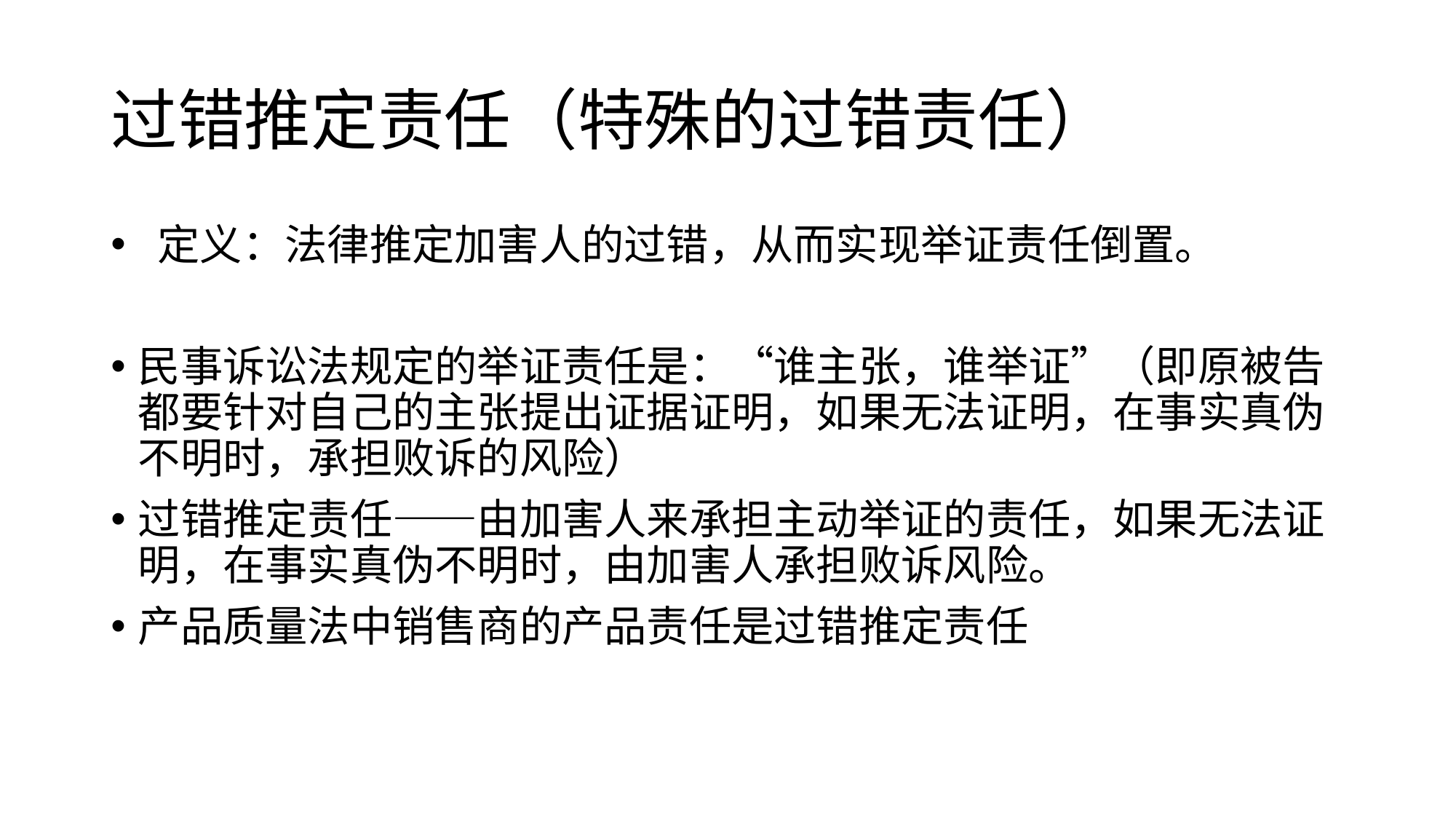

# 过错推定责任（特殊的过错责任）
 定义：法律推定加害人的过错，从而实现举证责任倒置。

民事诉讼法规定的举证责任是：“谁主张，谁举证”（即原被告都要针对自己的主张提出证据证明，如果无法证明，在事实真伪不明时，承担败诉的风险）
过错推定责任——由加害人来承担主动举证的责任，如果无法证明，在事实真伪不明时，由加害人承担败诉风险。
产品质量法中销售商的产品责任是过错推定责任